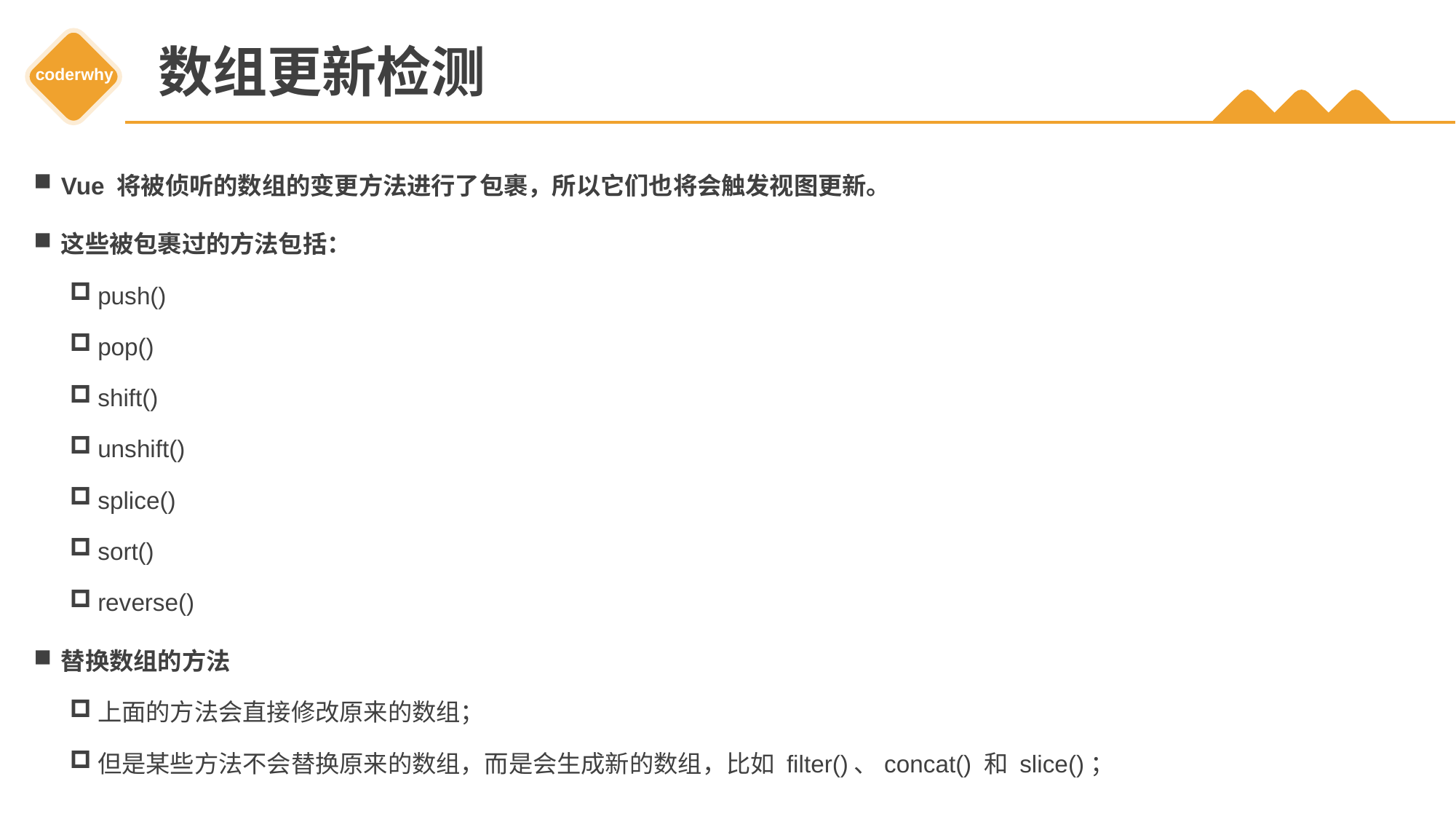

# 数组更新检测
Vue 将被侦听的数组的变更方法进行了包裹，所以它们也将会触发视图更新。
这些被包裹过的方法包括：
push()
pop()
shift()
unshift()
splice()
sort()
reverse()
替换数组的方法
上面的方法会直接修改原来的数组；
但是某些方法不会替换原来的数组，而是会生成新的数组，比如 filter()、concat() 和 slice()；